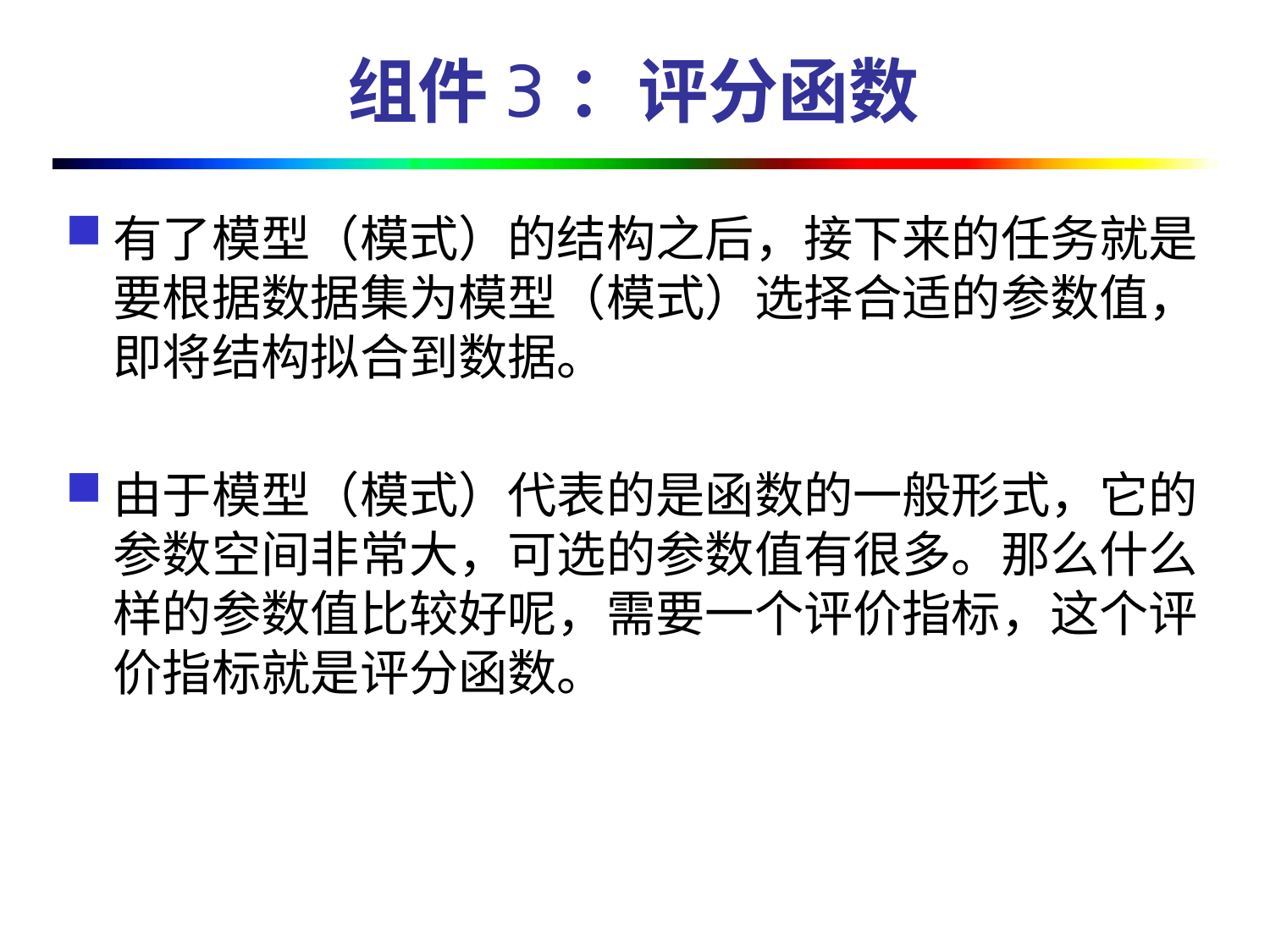

# 组件3：评分函数
有了模型（模式）的结构之后，接下来的任务就是要根据数据集为模型（模式）选择合适的参数值，即将结构拟合到数据。

由于模型（模式）代表的是函数的一般形式，它的参数空间非常大，可选的参数值有很多。那么什么样的参数值比较好呢，需要一个评价指标，这个评价指标就是评分函数。